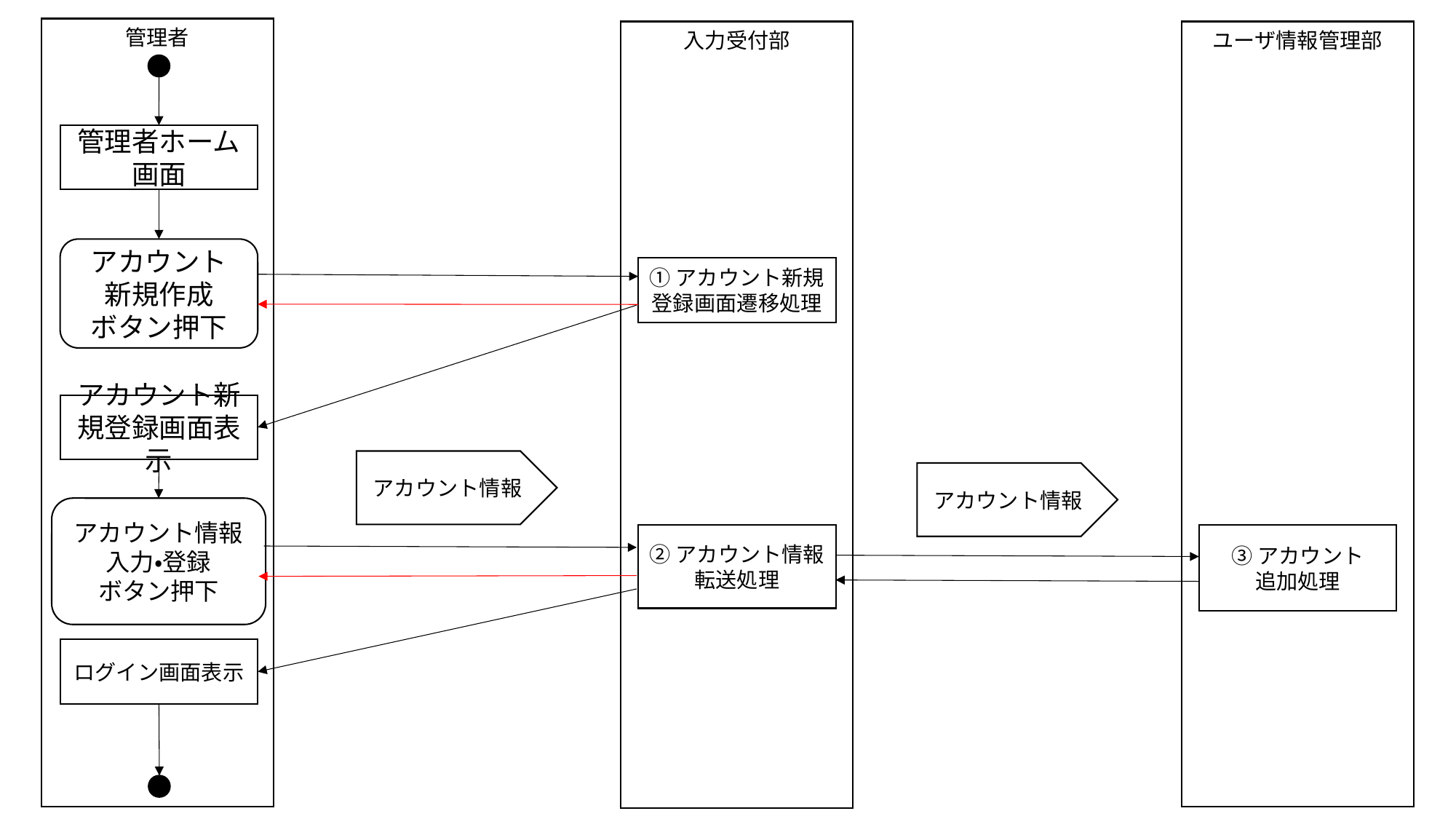

管理者

入力受付部
ユーザ情報管理部

管理者ホーム画面
アカウント
新規作成
ボタン押下
①アカウント新規登録画面遷移処理
アカウント新規登録画面表示
アカウント情報
アカウント情報
アカウント情報
入力・登録
ボタン押下
②アカウント情報
転送処理
③アカウント
追加処理
ログイン画面表示